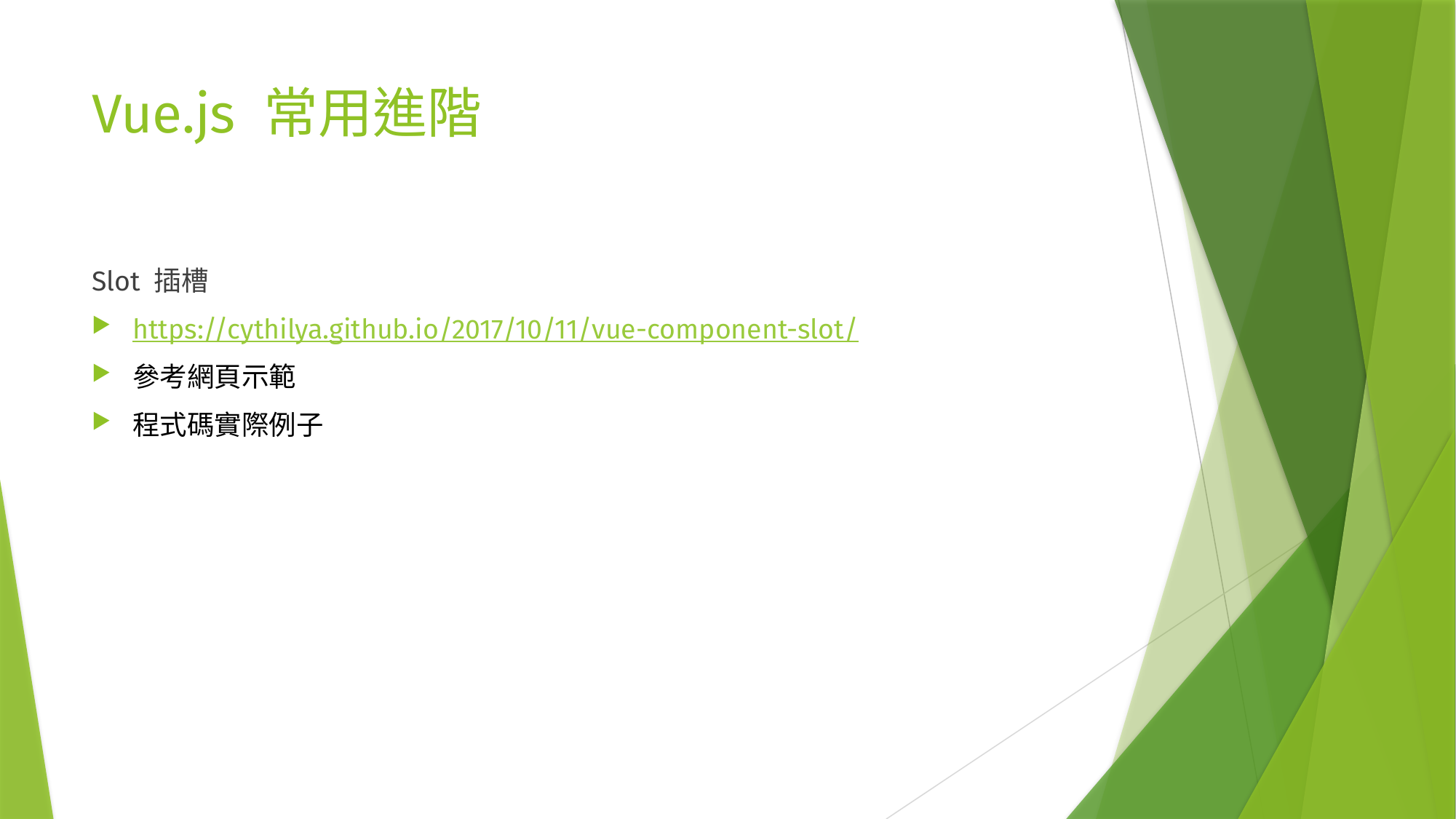

# Vue.js 常用進階
Slot 插槽
https://cythilya.github.io/2017/10/11/vue-component-slot/
參考網頁示範
程式碼實際例子